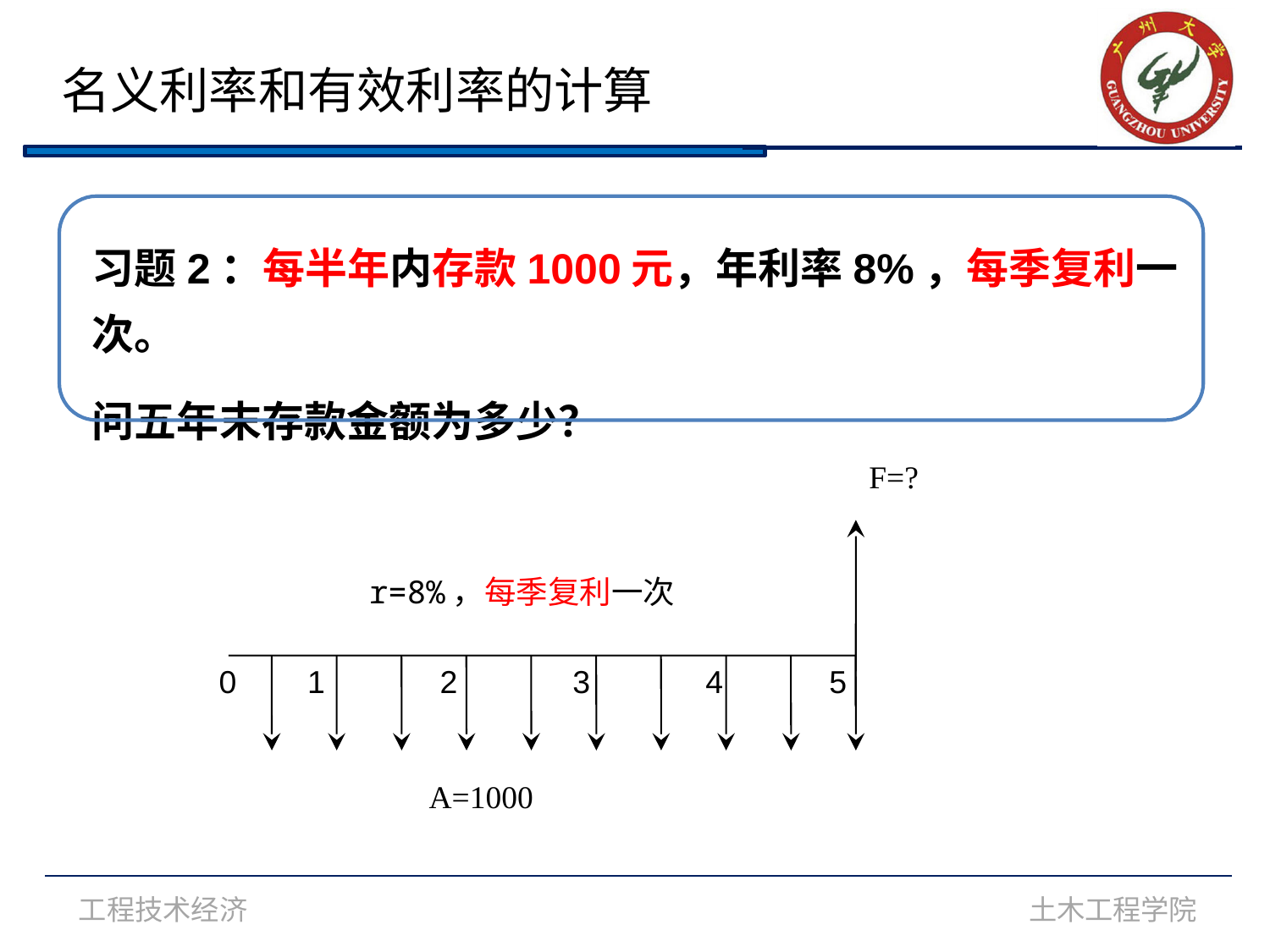

名义利率和有效利率的计算

习题2：每半年内存款1000元，年利率8%，每季复利一次。
问五年末存款金额为多少？
F=?

r=8%，每季复利一次

0        1             2             3             4            5
A=1000